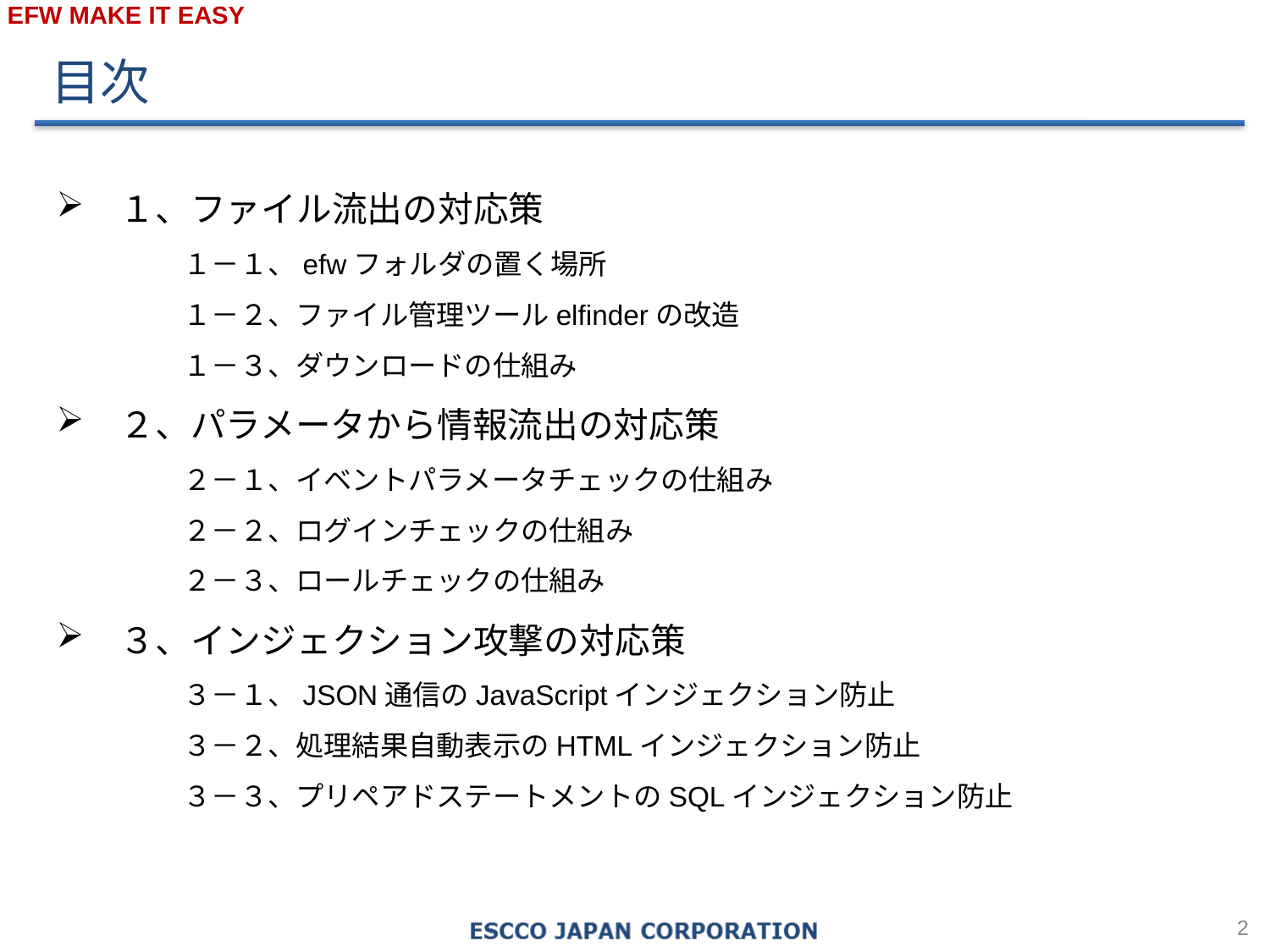

目次
１、ファイル流出の対応策
	１－１、efwフォルダの置く場所
	１－２、ファイル管理ツールelfinderの改造
	１－３、ダウンロードの仕組み
２、パラメータから情報流出の対応策
	２－１、イベントパラメータチェックの仕組み
	２－２、ログインチェックの仕組み
	２－３、ロールチェックの仕組み
３、インジェクション攻撃の対応策
	３－１、JSON通信のJavaScriptインジェクション防止
	３－２、処理結果自動表示のHTMLインジェクション防止
	３－３、プリペアドステートメントのSQLインジェクション防止
2